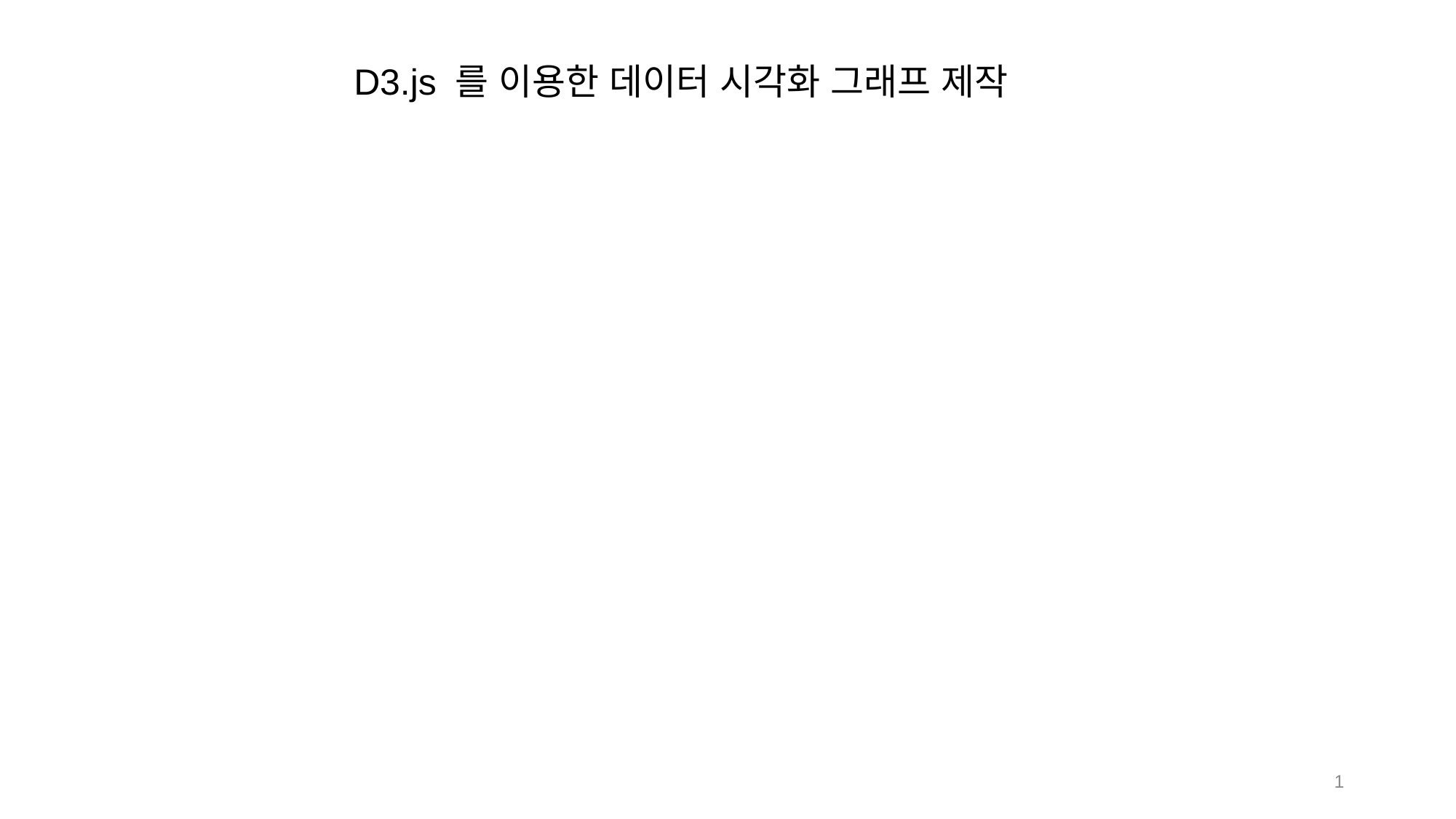

D3.js 를 이용한 데이터 시각화 그래프 제작
1